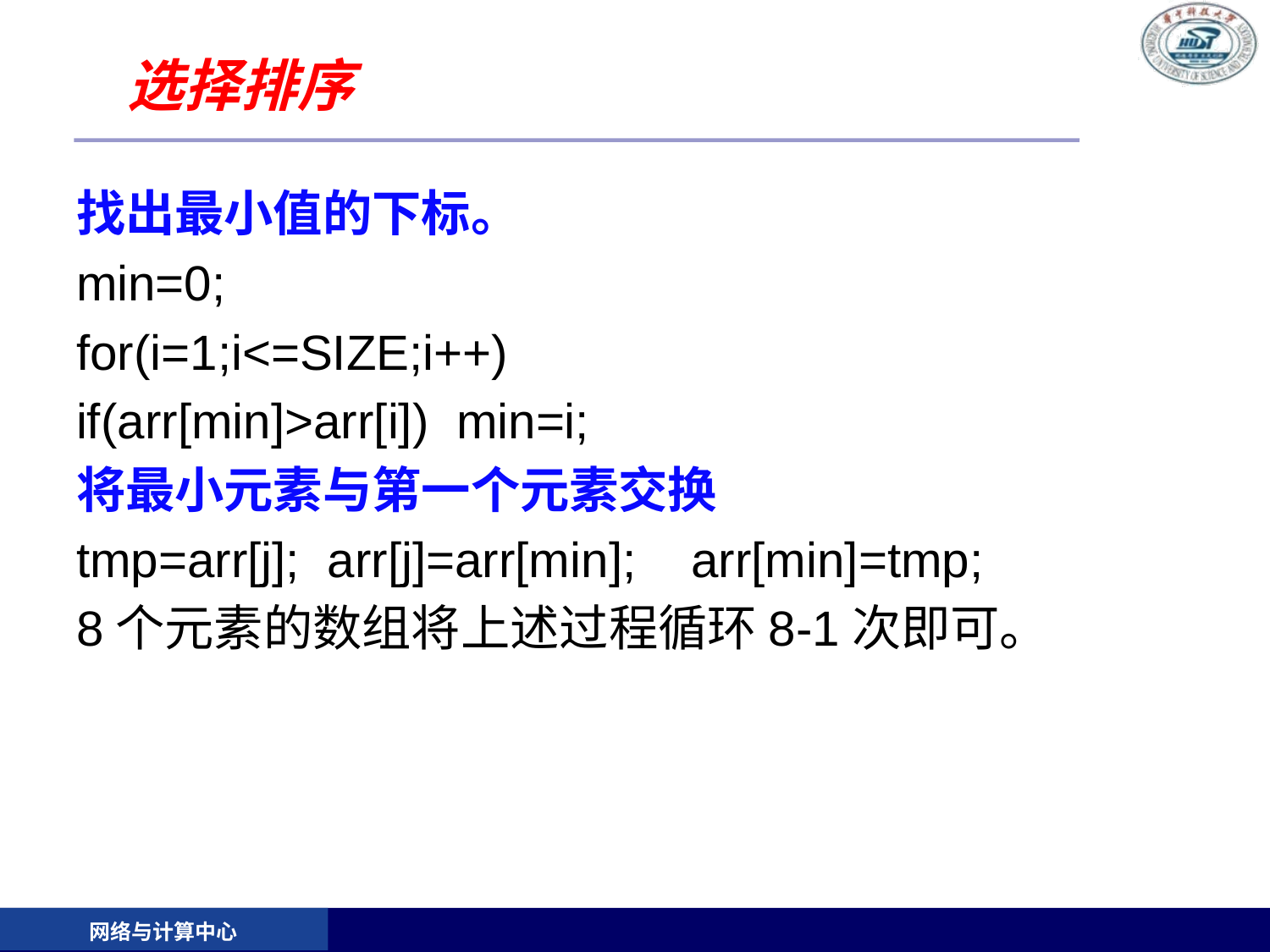

# 选择排序
找出最小值的下标。
min=0;
for(i=1;i<=SIZE;i++)
if(arr[min]>arr[i])  min=i;
将最小元素与第一个元素交换
tmp=arr[j];  arr[j]=arr[min];    arr[min]=tmp;
8个元素的数组将上述过程循环8-1次即可。
网络与计算中心